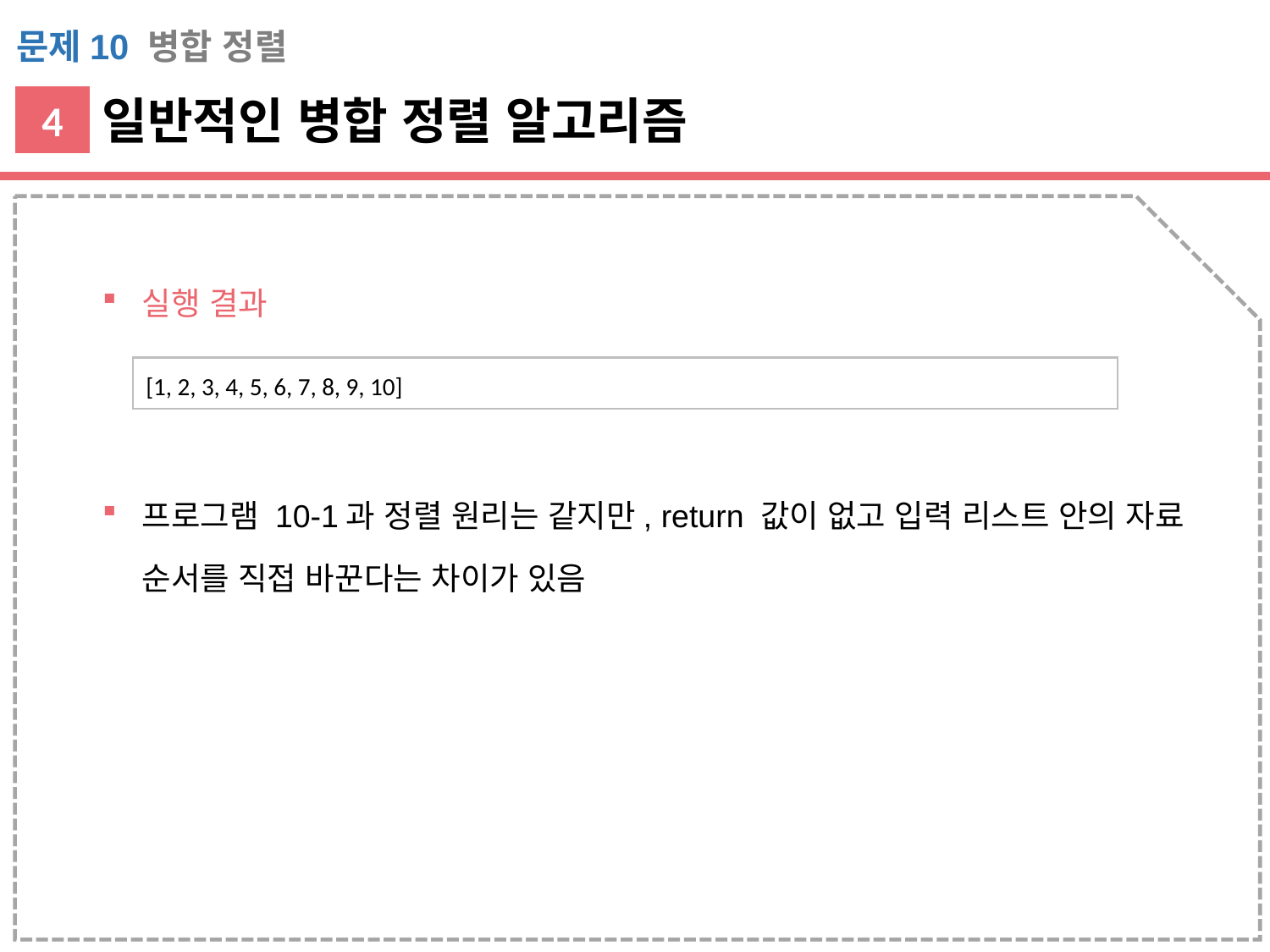

문제10 병합 정렬
일반적인 병합 정렬 알고리즘
4

실행 결과
[1, 2, 3, 4, 5, 6, 7, 8, 9, 10]
프로그램 10-1과 정렬 원리는 같지만, return 값이 없고 입력 리스트 안의 자료 순서를 직접 바꾼다는 차이가 있음